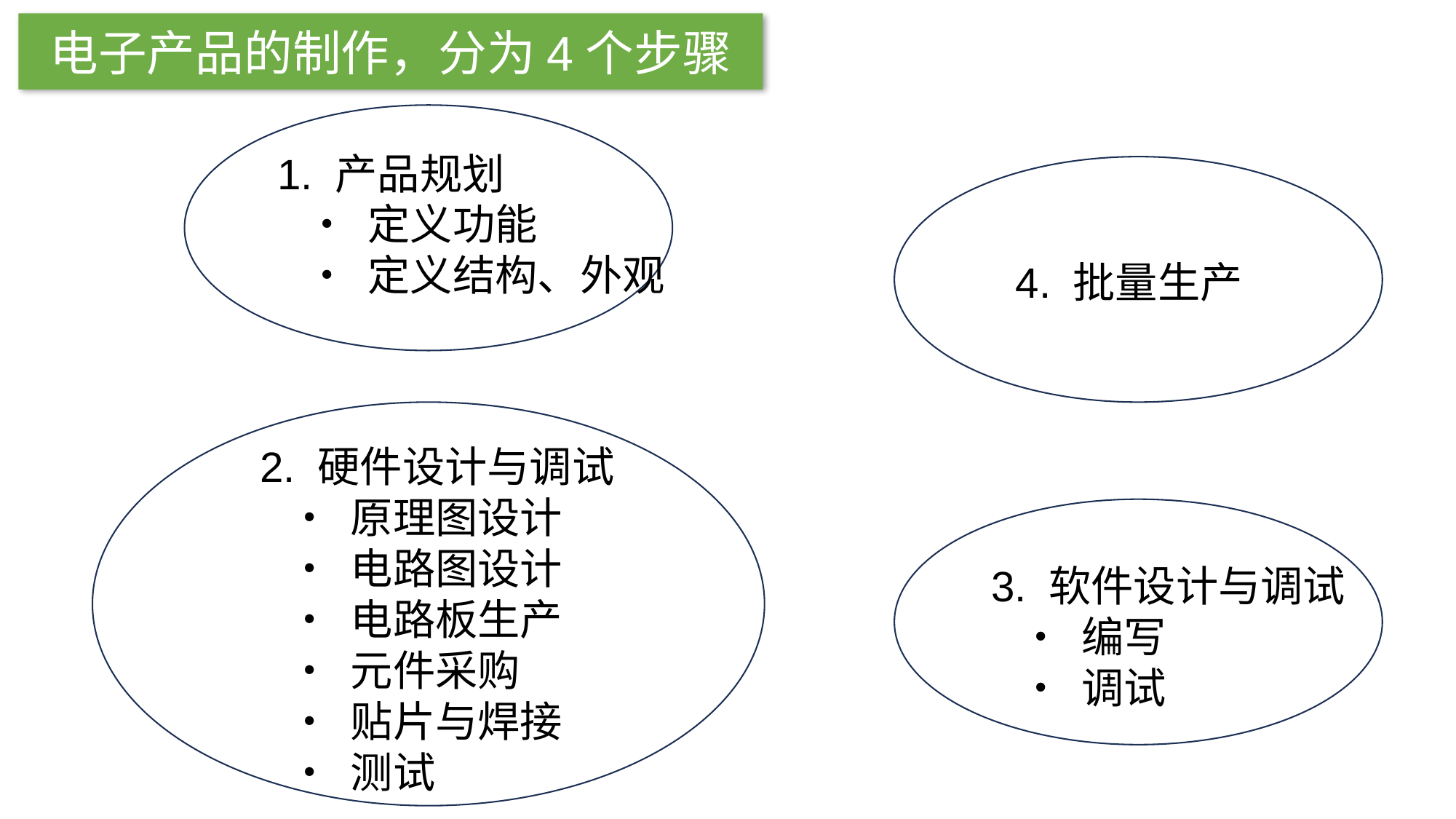

电子产品的制作，分为4个步骤

1. 产品规划
   • 定义功能
   • 定义结构、外观

4. 批量生产
2. 硬件设计与调试
   • 原理图设计
   • 电路图设计
   • 电路板生产
   • 元件采购
   • 贴片与焊接
   • 测试

2. 硬件设计与调试
   • 原理图设计
   • 电路图设计
   • 电路板生产
   • 元件采购
   • 贴片与焊接
   • 测试

3. 软件设计与调试
   • 编写
   • 调试